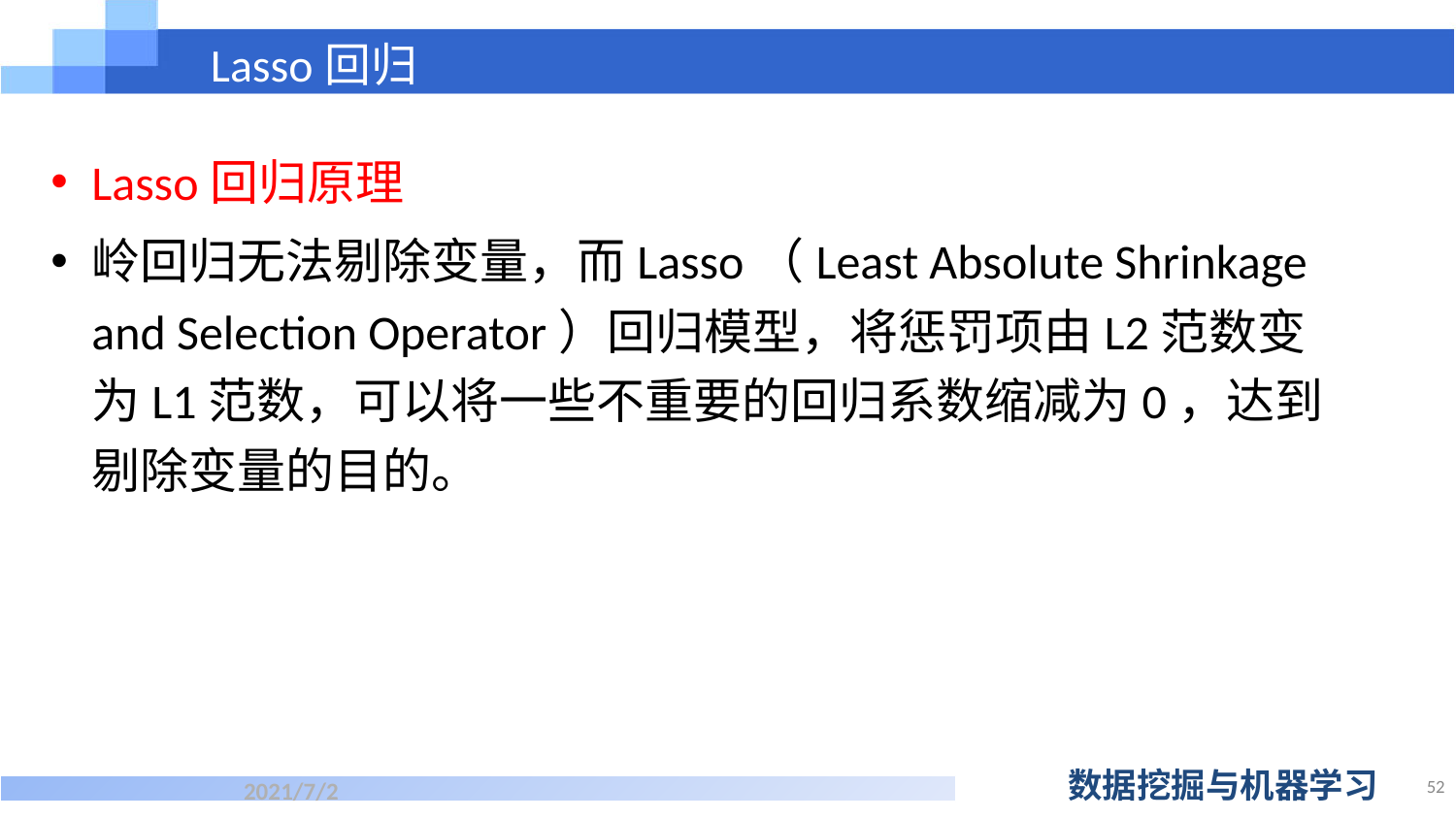

# Lasso回归
Lasso回归原理
岭回归无法剔除变量，而Lasso（Least Absolute Shrinkage and Selection Operator）回归模型，将惩罚项由L2范数变为L1范数，可以将一些不重要的回归系数缩减为0，达到剔除变量的目的。
52
2021/7/2